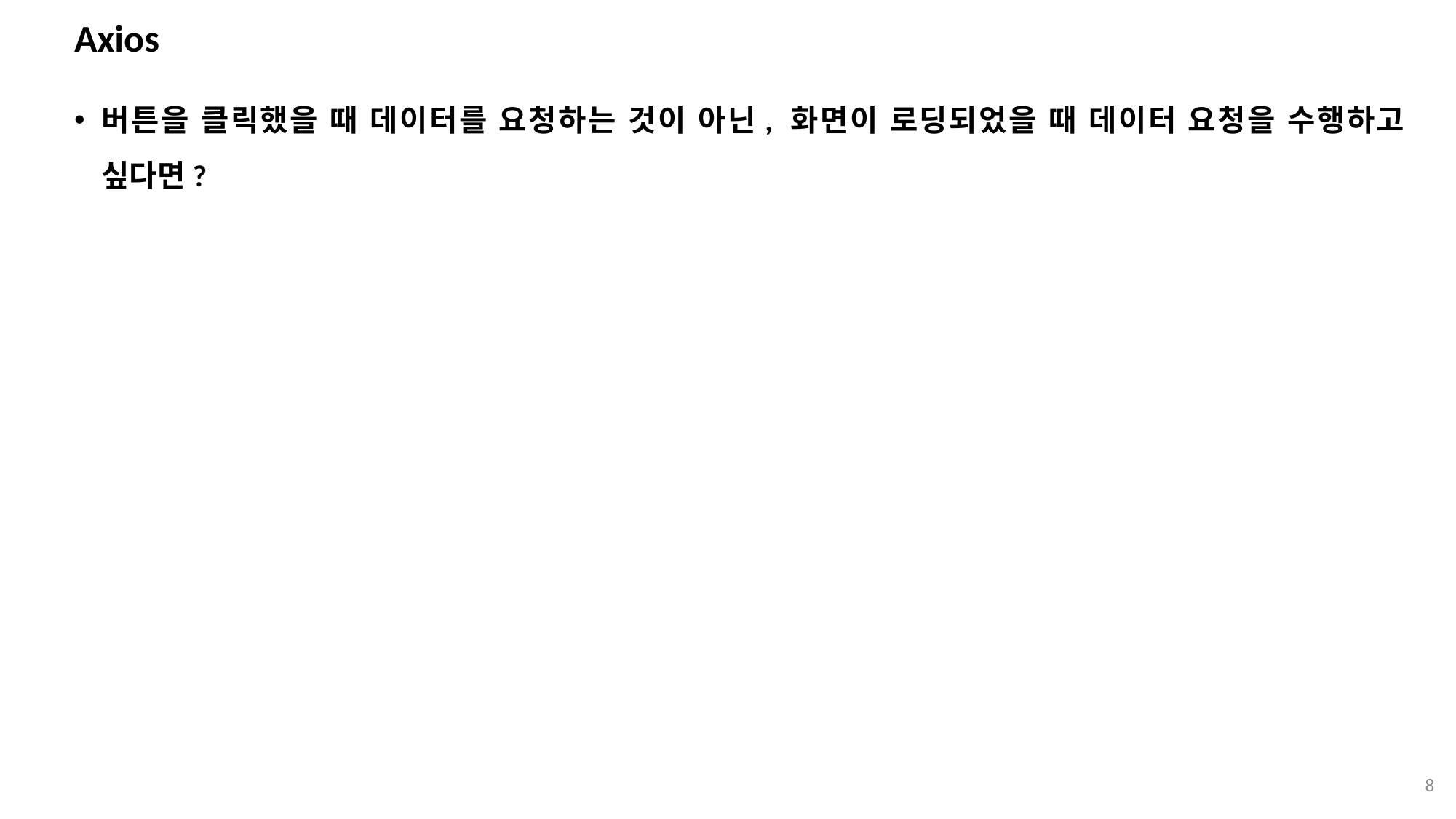

# Axios
버튼을 클릭했을 때 데이터를 요청하는 것이 아닌, 화면이 로딩되었을 때 데이터 요청을 수행하고 싶다면?

8